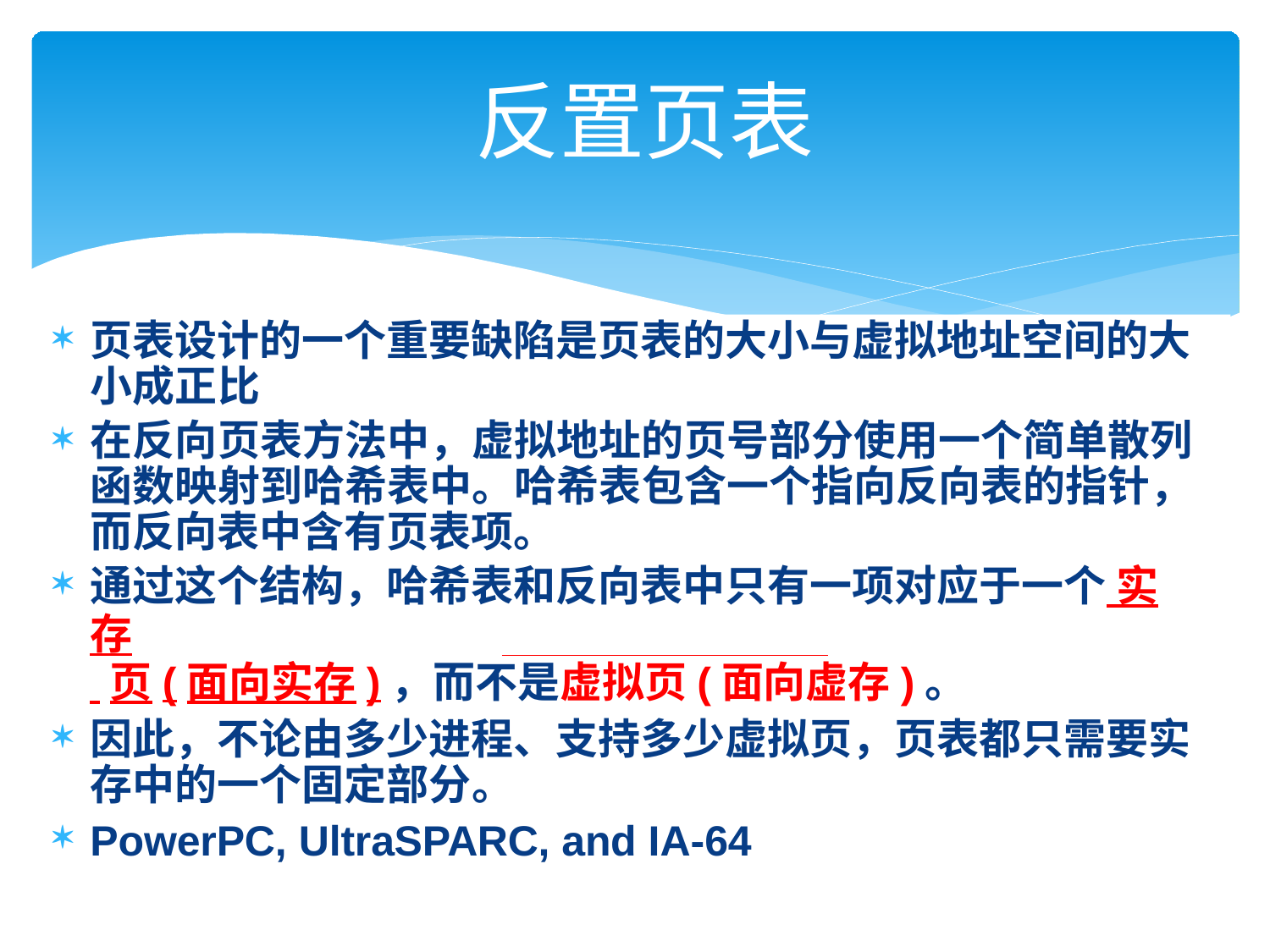

# 反置页表
页表设计的一个重要缺陷是页表的大小与虚拟地址空间的大 小成正比
在反向页表方法中，虚拟地址的页号部分使用一个简单散列 函数映射到哈希表中。哈希表包含一个指向反向表的指针， 而反向表中含有页表项。
通过这个结构，哈希表和反向表中只有一项对应于一个 实存
 页(面向实存)，而不是虚拟页(面向虚存)。
因此，不论由多少进程、支持多少虚拟页，页表都只需要实 存中的一个固定部分。
PowerPC, UltraSPARC, and IA-64